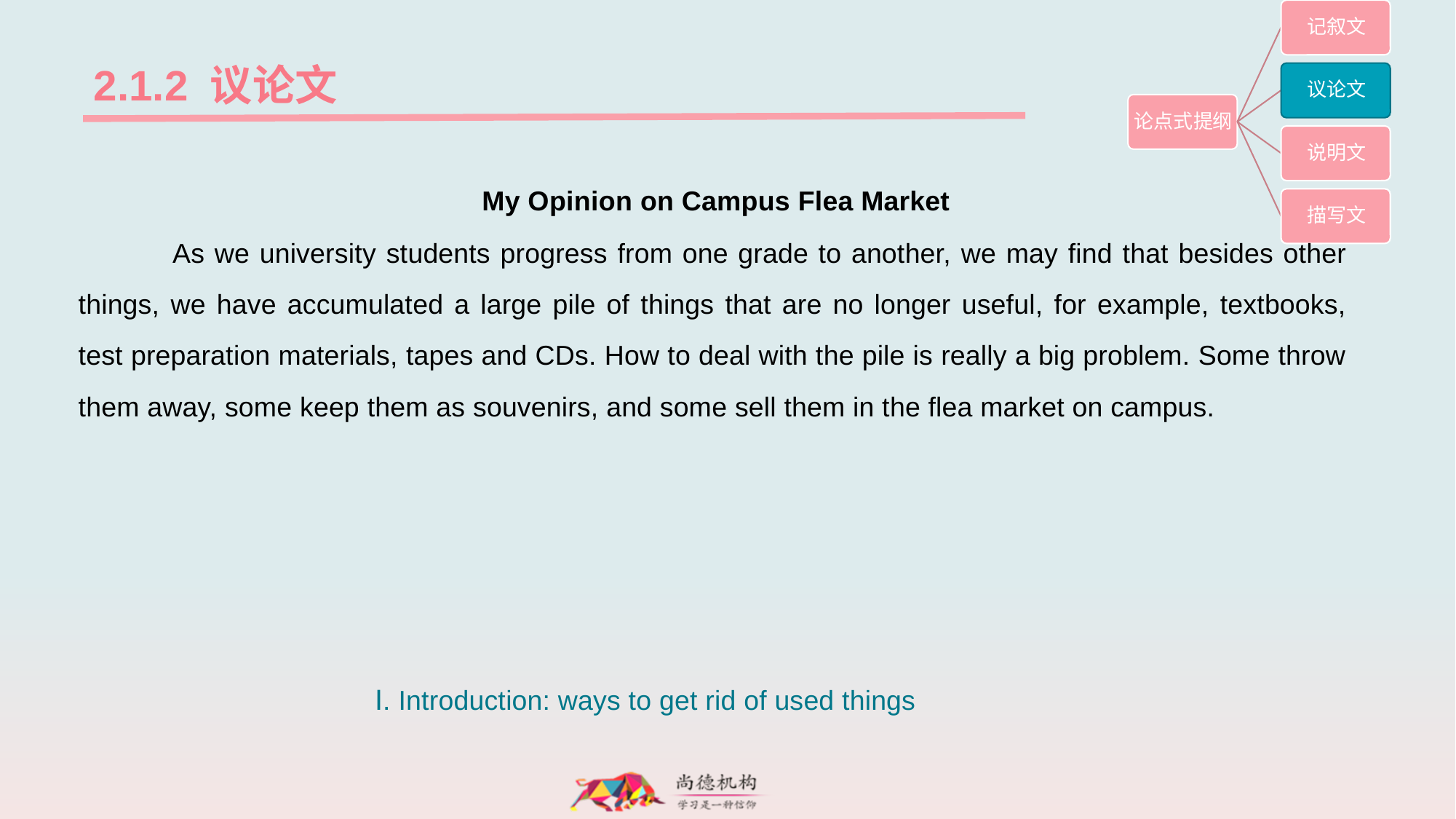

论点式提纲

记叙文

议论文

说明文

描写文
2.1.2 议论文
My Opinion on Campus Flea Market
        As we university students progress from one grade to another, we may find that besides other things, we have accumulated a large pile of things that are no longer useful, for example, textbooks, test preparation materials, tapes and CDs. How to deal with the pile is really a big problem. Some throw them away, some keep them as souvenirs, and some sell them in the flea market on campus.

Ⅰ. Introduction: ways to get rid of used things